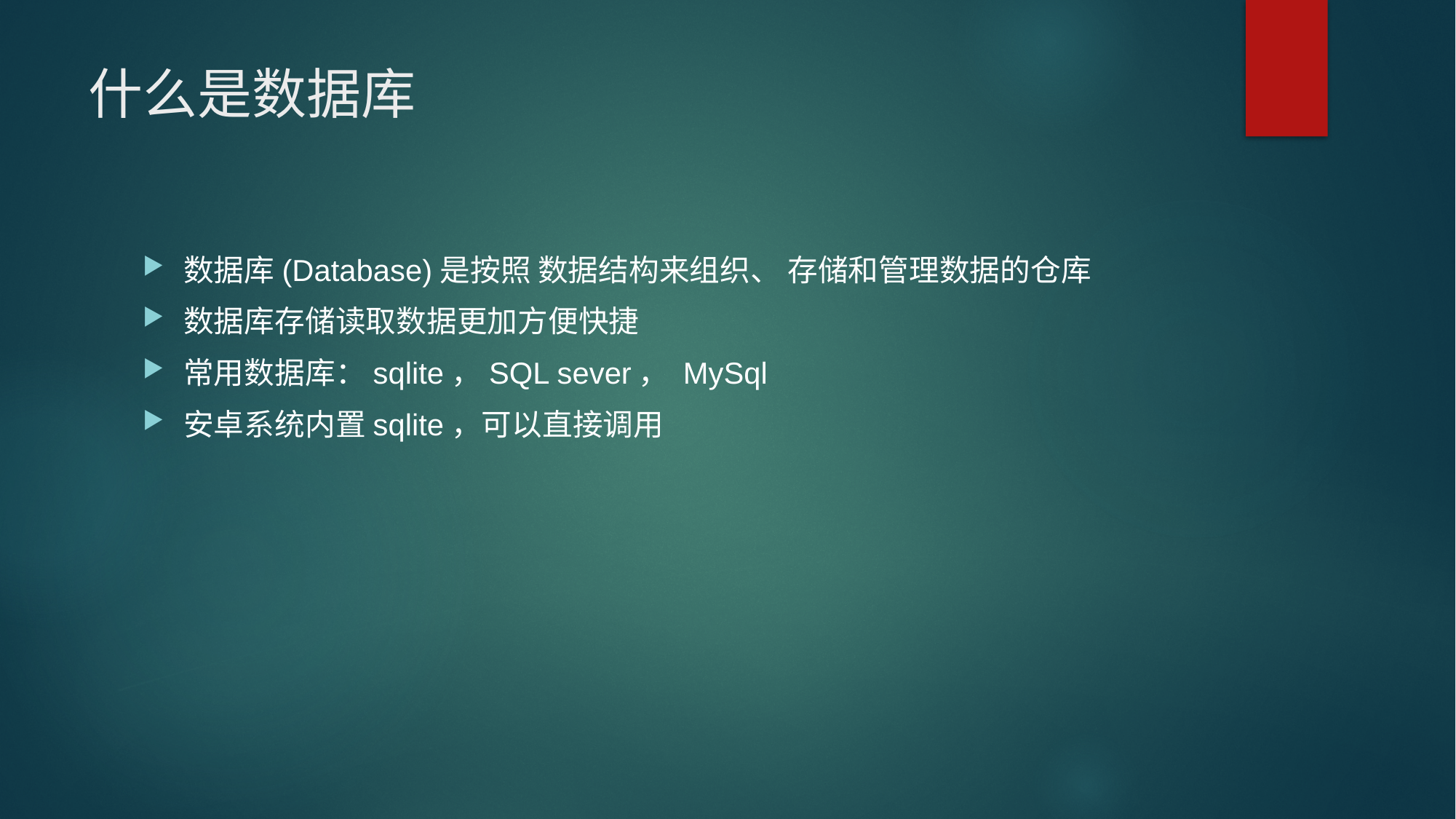

# 什么是数据库
数据库(Database)是按照 数据结构来组织、 存储和管理数据的仓库
数据库存储读取数据更加方便快捷
常用数据库：sqlite，SQL sever， MySql
安卓系统内置sqlite，可以直接调用